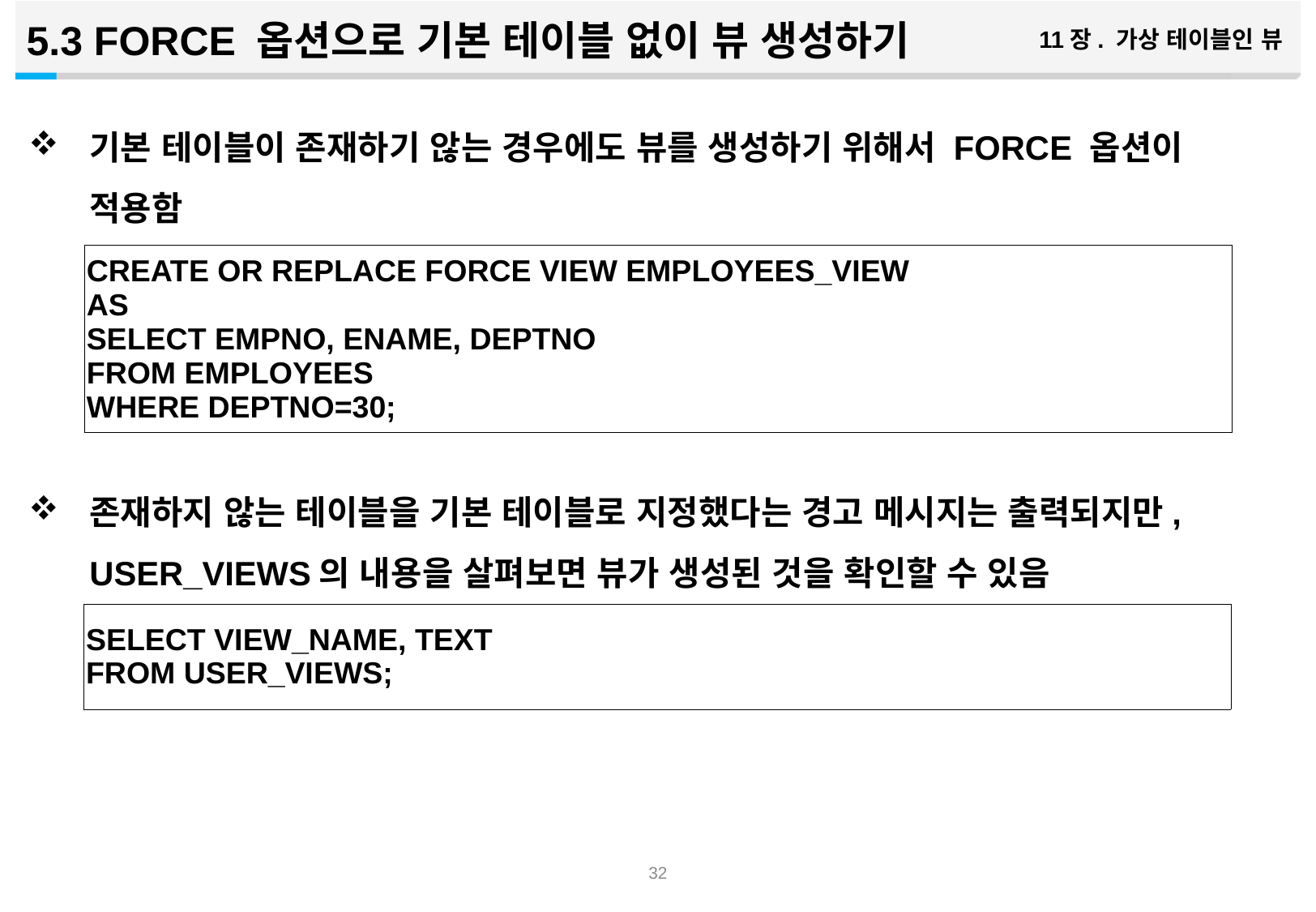

5.3 FORCE 옵션으로 기본 테이블 없이 뷰 생성하기
11장. 가상 테이블인 뷰
기본 테이블이 존재하기 않는 경우에도 뷰를 생성하기 위해서 FORCE 옵션이 적용함

존재하지 않는 테이블을 기본 테이블로 지정했다는 경고 메시지는 출력되지만, USER_VIEWS의 내용을 살펴보면 뷰가 생성된 것을 확인할 수 있음

| CREATE OR REPLACE FORCE VIEW EMPLOYEES\_VIEW AS SELECT EMPNO, ENAME, DEPTNO FROM EMPLOYEES WHERE DEPTNO=30; |
| --- |
| SELECT VIEW\_NAME, TEXT FROM USER\_VIEWS; |
| --- |
32